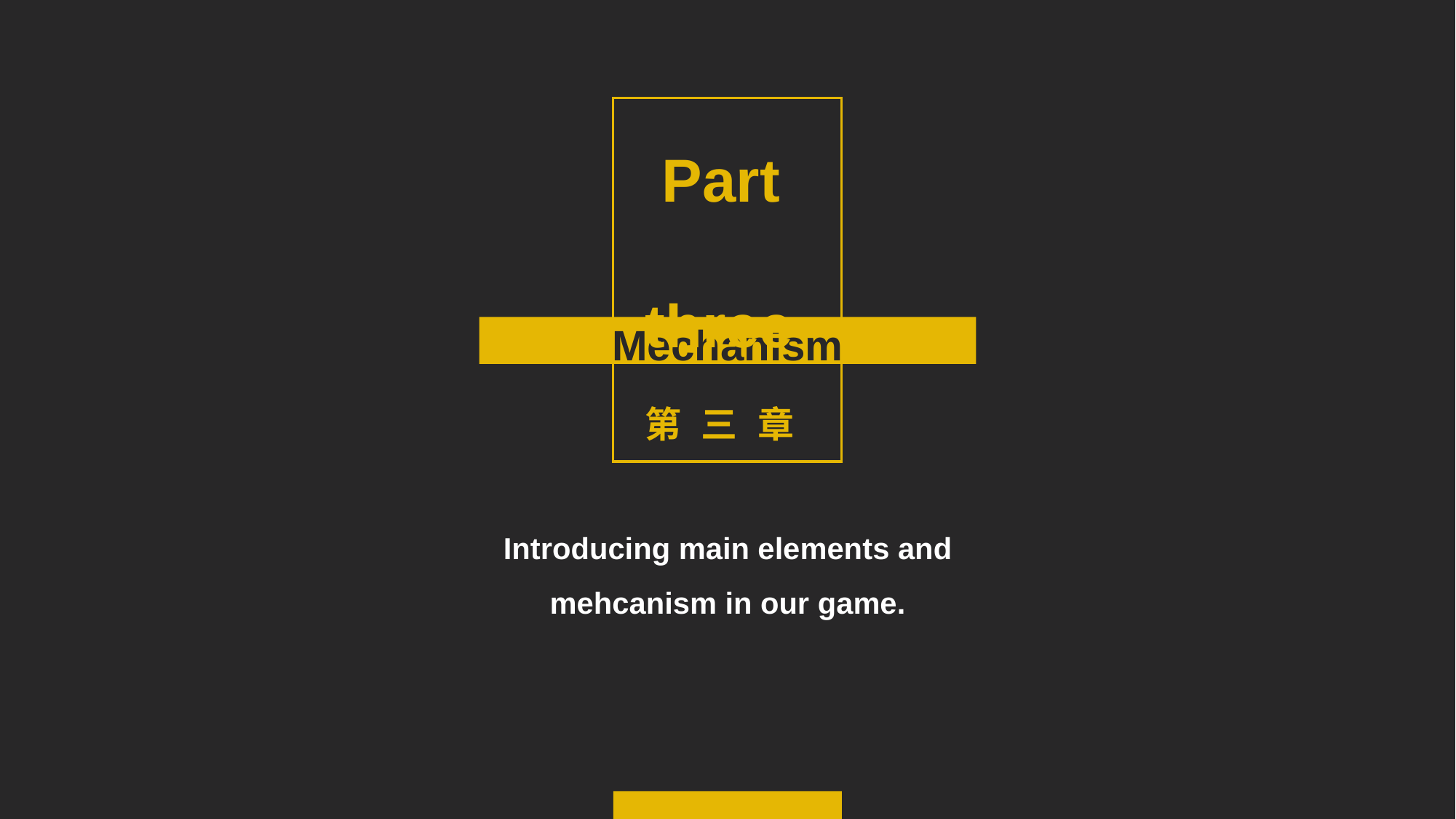

Part    three
Mechanism

第 三 章
Introducing main elements and mehcanism in our game.